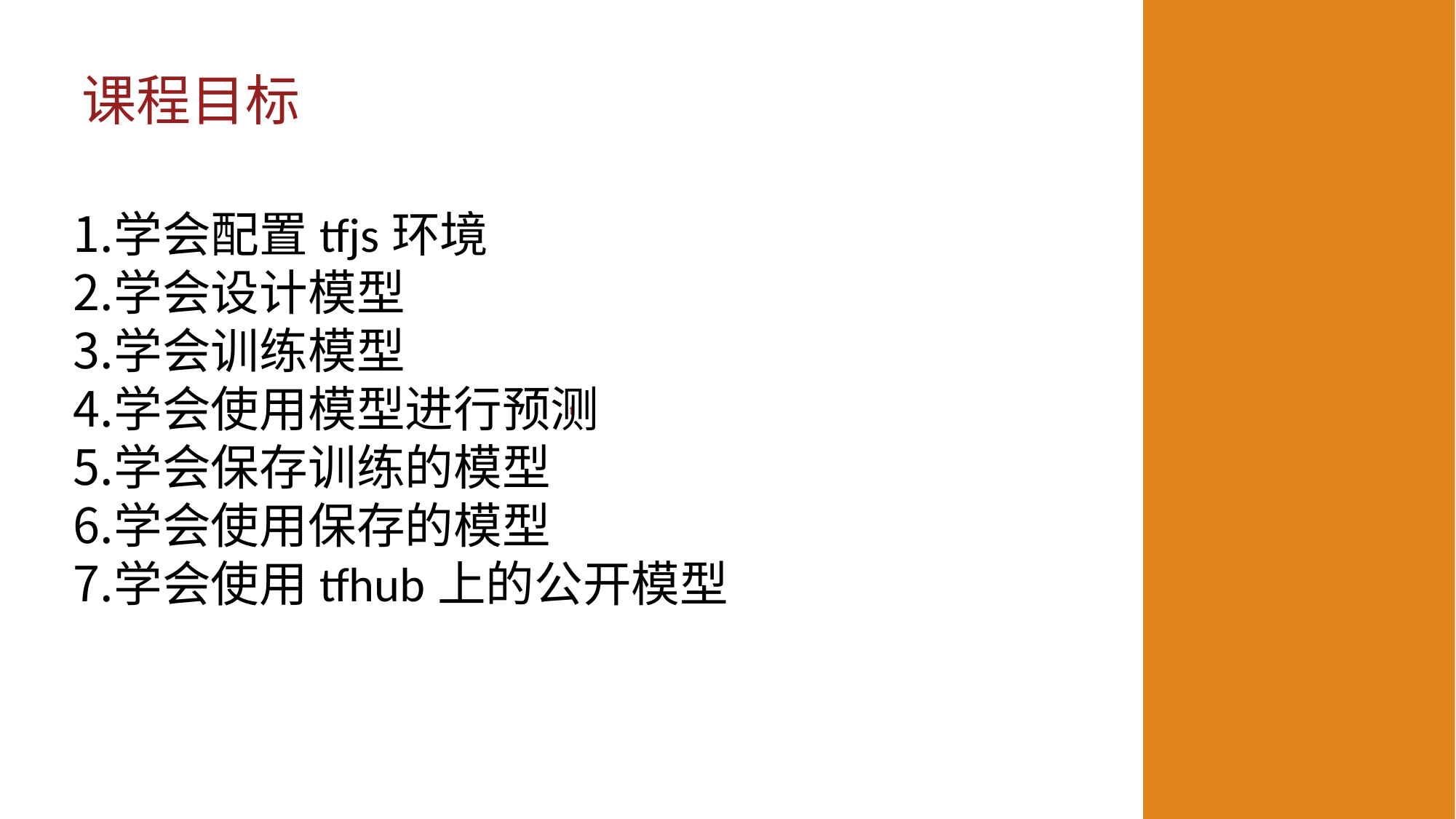

t
课程目标
学会配置tfjs环境
学会设计模型
学会训练模型
学会使用模型进行预测
学会保存训练的模型
学会使用保存的模型
学会使用tfhub上的公开模型